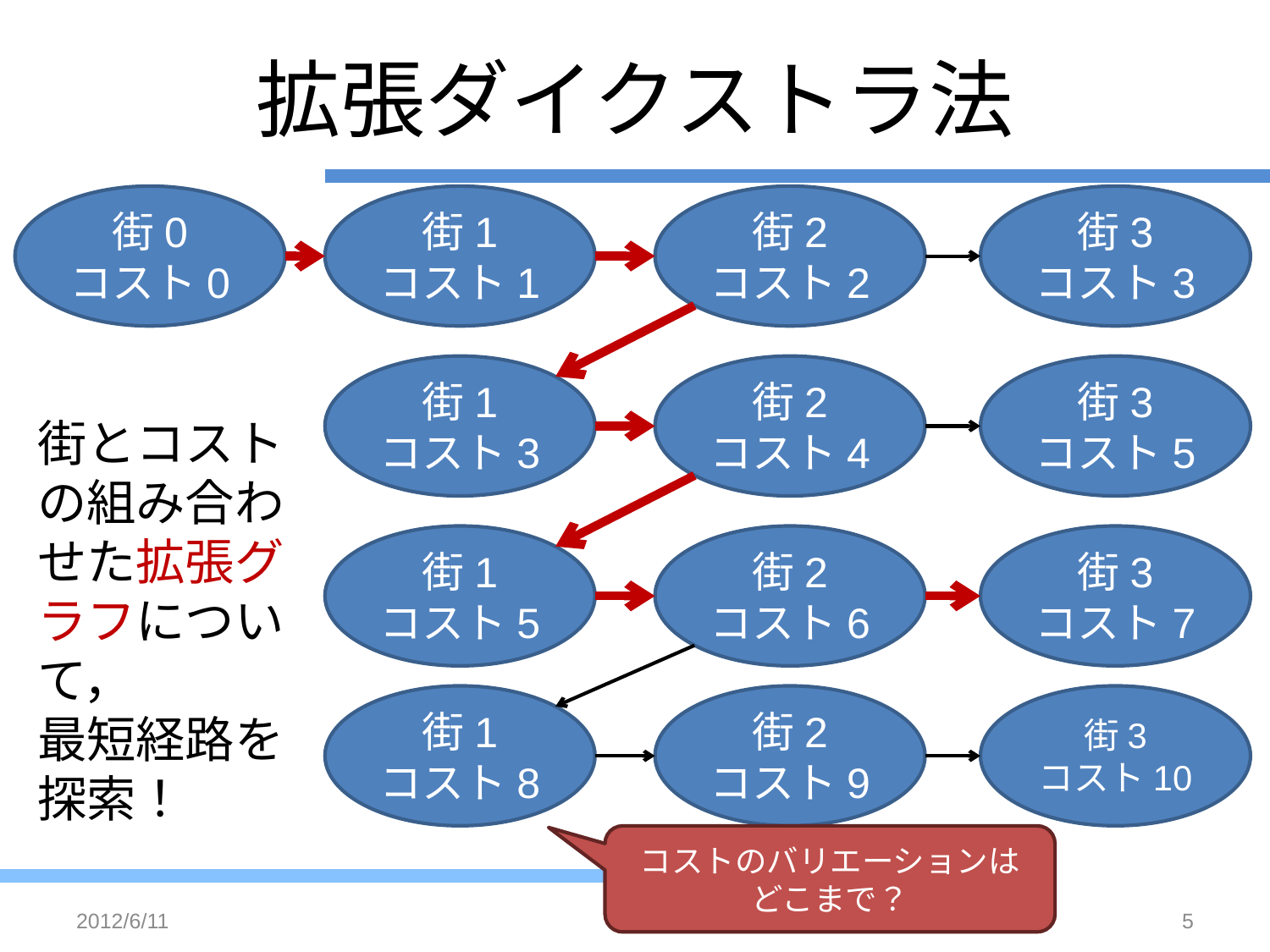

# 拡張ダイクストラ法
街0
コスト0
街1
コスト1
街2
コスト2
街3
コスト3
街1
コスト3
街2
コスト4
街3
コスト5
街とコストの組み合わせた拡張グラフについて，
最短経路を探索！
街1
コスト5
街2
コスト6
街3
コスト7
街1
コスト8
街2
コスト9
街3
コスト10
コストのバリエーションは
どこまで？
2012/6/11

5